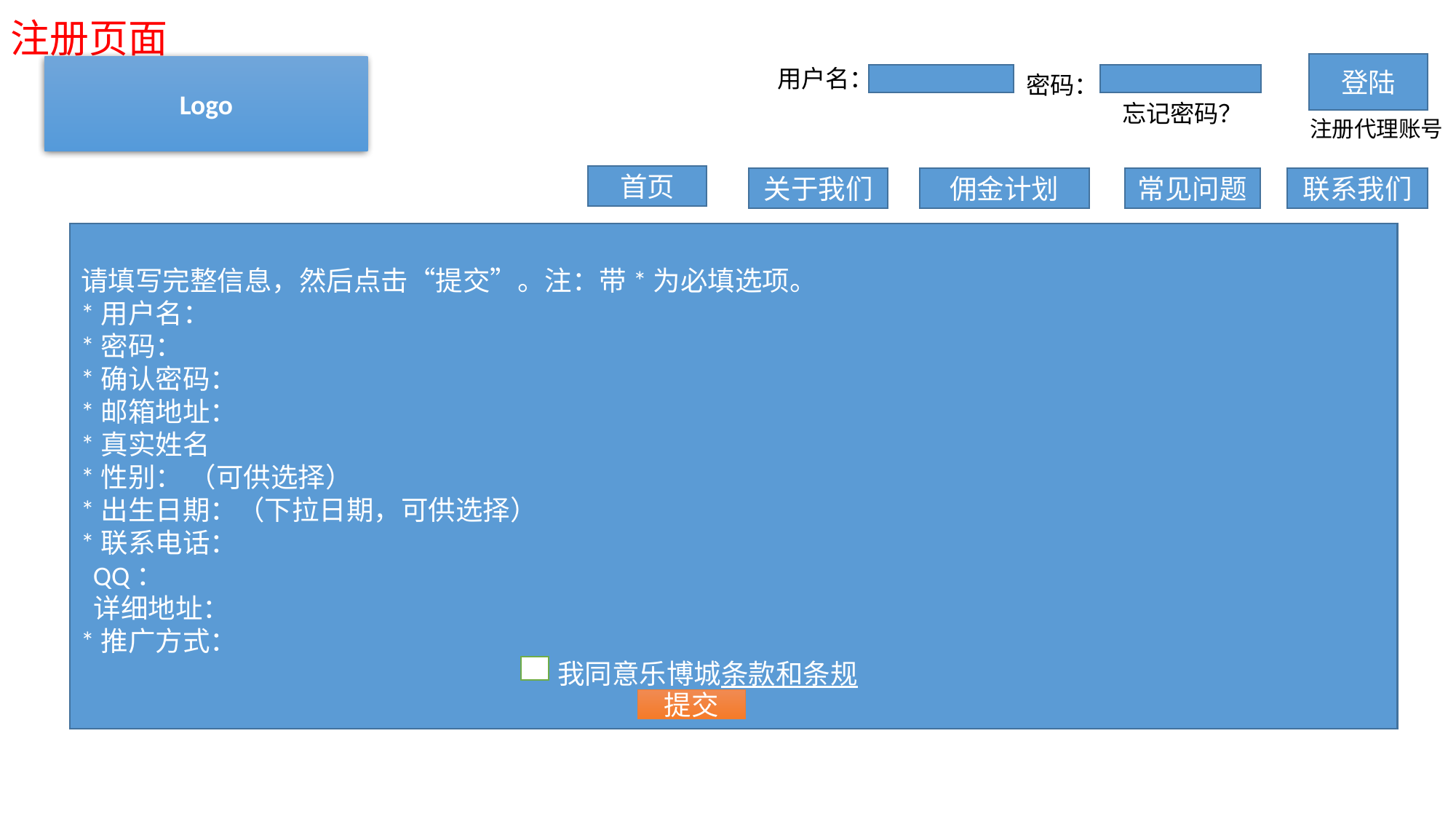

注册页面
登陆
Logo
用户名：

密码：
忘记密码？
注册代理账号
首页
关于我们
佣金计划
常见问题
联系我们
请填写完整信息，然后点击“提交”。注：带*为必填选项。
*用户名：
*密码：
*确认密码：
*邮箱地址：
*真实姓名
*性别： （可供选择）
*出生日期：（下拉日期，可供选择）
*联系电话：
  QQ：
 详细地址：
*推广方式：
                                                                            我同意乐博城条款和条规

提交